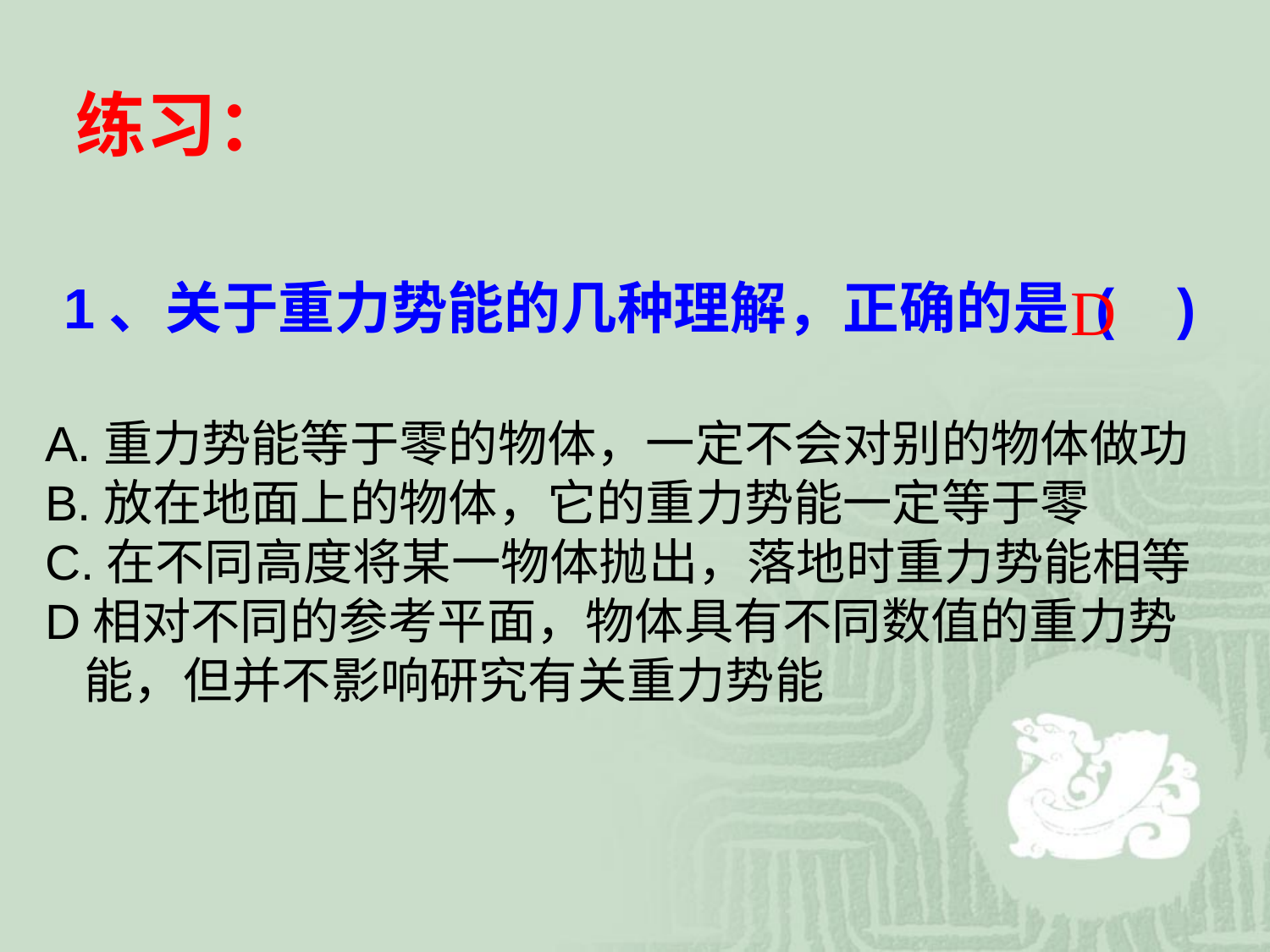

练习：
1、关于重力势能的几种理解，正确的是 (    )
D
  A.重力势能等于零的物体，一定不会对别的物体做功
  B.放在地面上的物体，它的重力势能一定等于零
  C.在不同高度将某一物体抛出，落地时重力势能相等
  D相对不同的参考平面，物体具有不同数值的重力势
     能，但并不影响研究有关重力势能